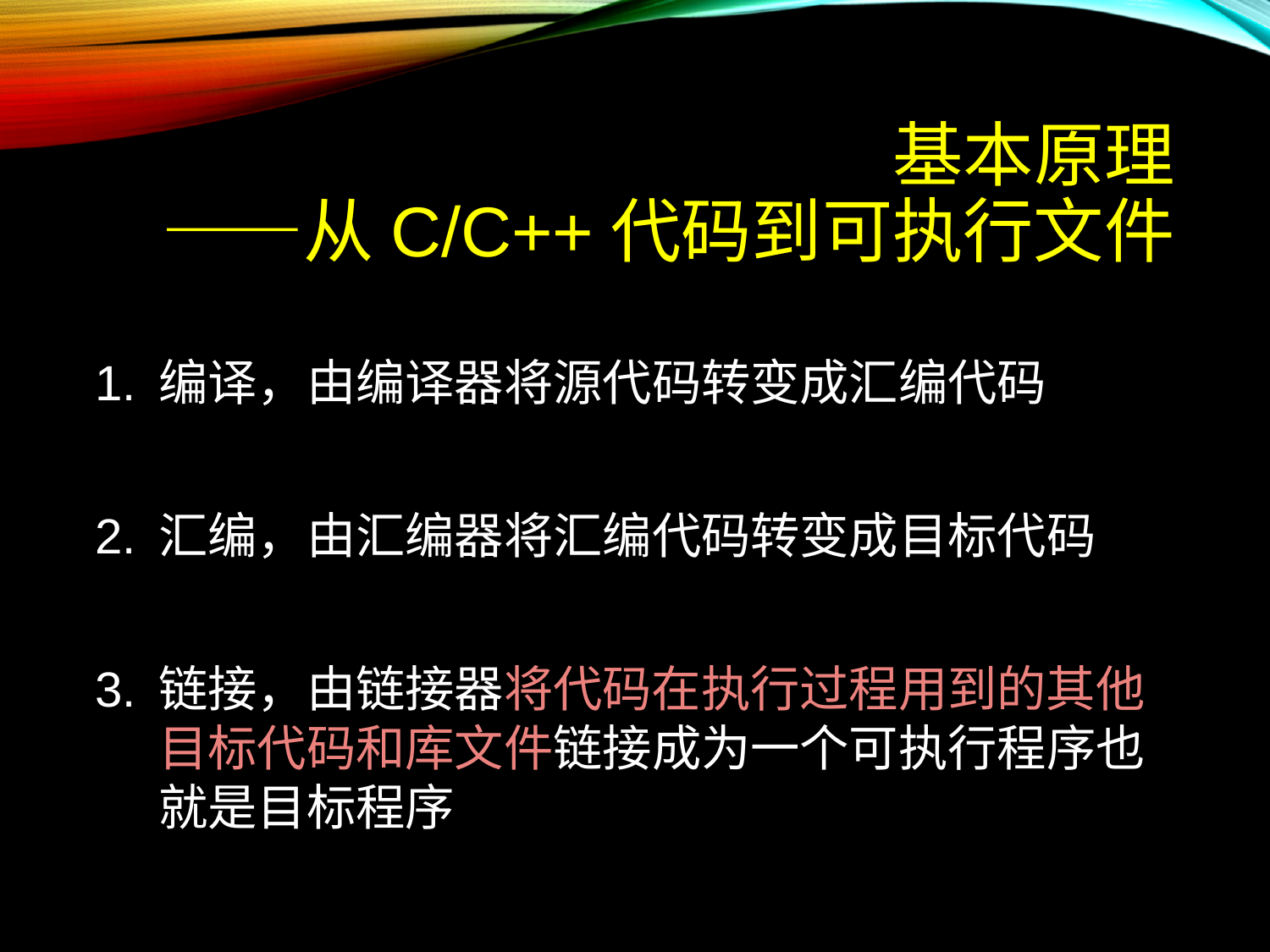

# 基本原理 ——从C/C++代码到可执行文件
编译，由编译器将源代码转变成汇编代码

汇编，由汇编器将汇编代码转变成目标代码

链接，由链接器将代码在执行过程用到的其他目标代码和库文件链接成为一个可执行程序也就是目标程序